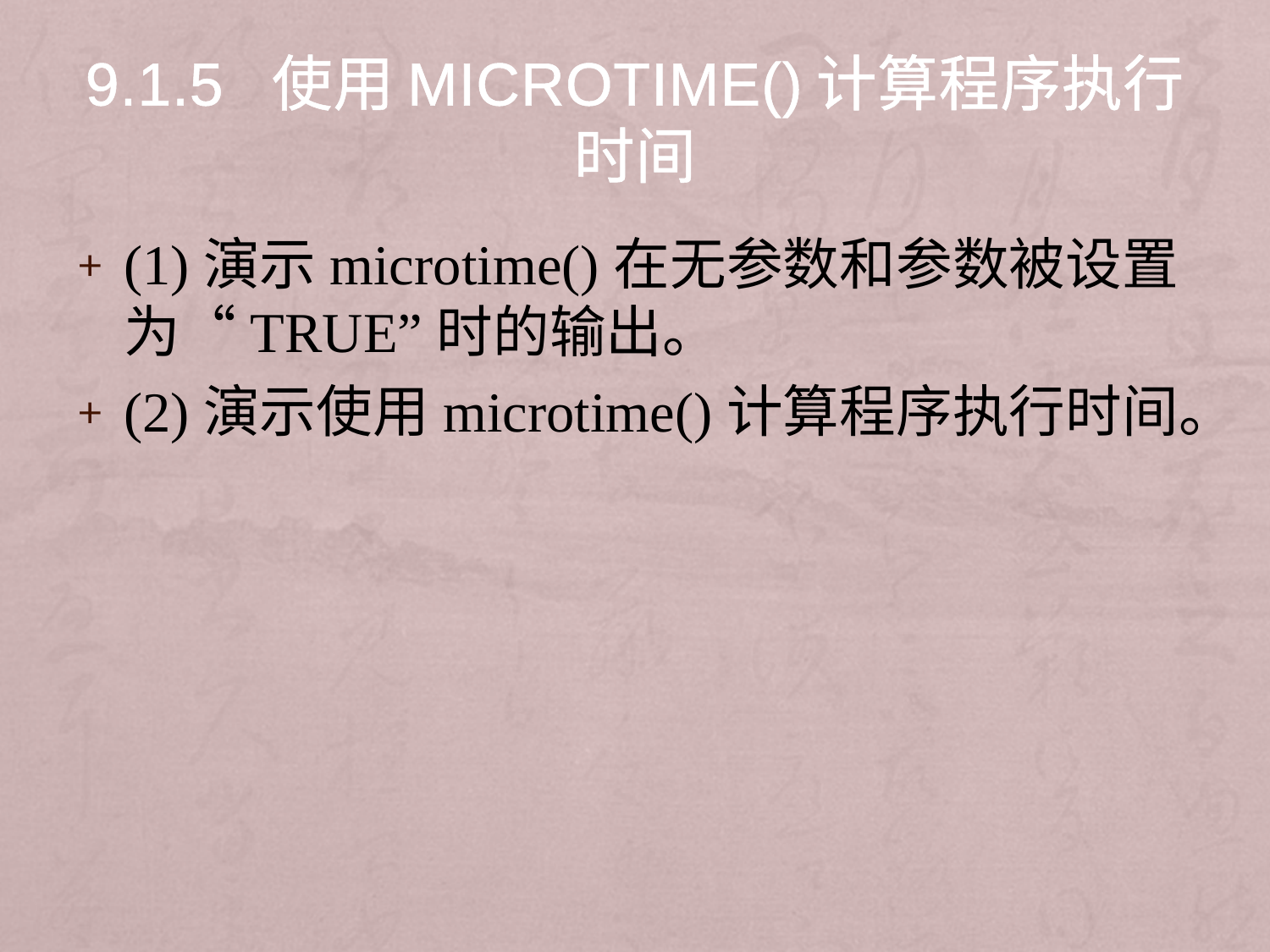

# 9.1.5  使用microtime()计算程序执行时间
(1)演示microtime()在无参数和参数被设置为“TRUE”时的输出。
(2)演示使用microtime()计算程序执行时间。